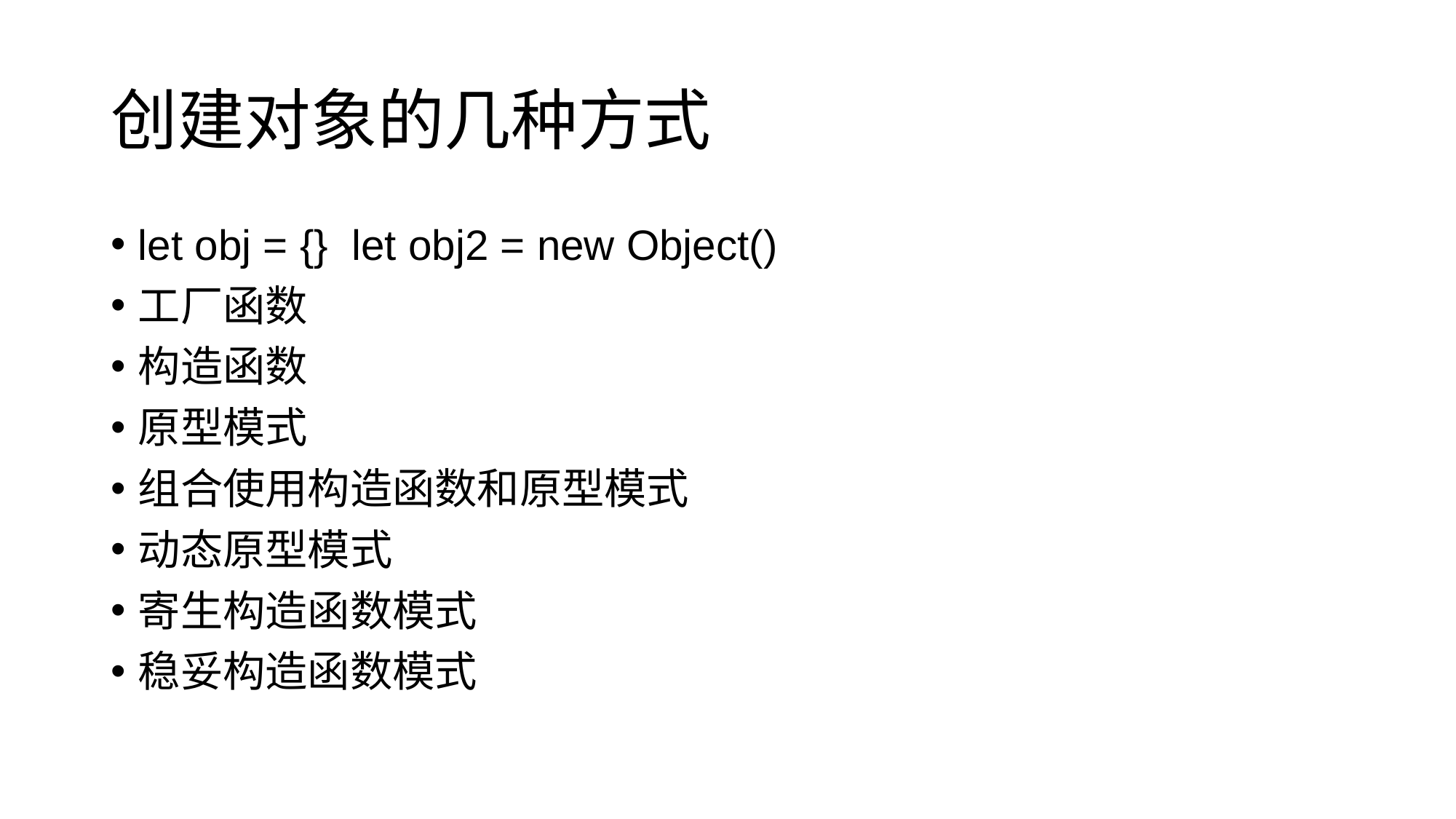

# 创建对象的几种方式
let obj = {}  let obj2 = new Object()
工厂函数
构造函数
原型模式
组合使用构造函数和原型模式
动态原型模式
寄生构造函数模式
稳妥构造函数模式